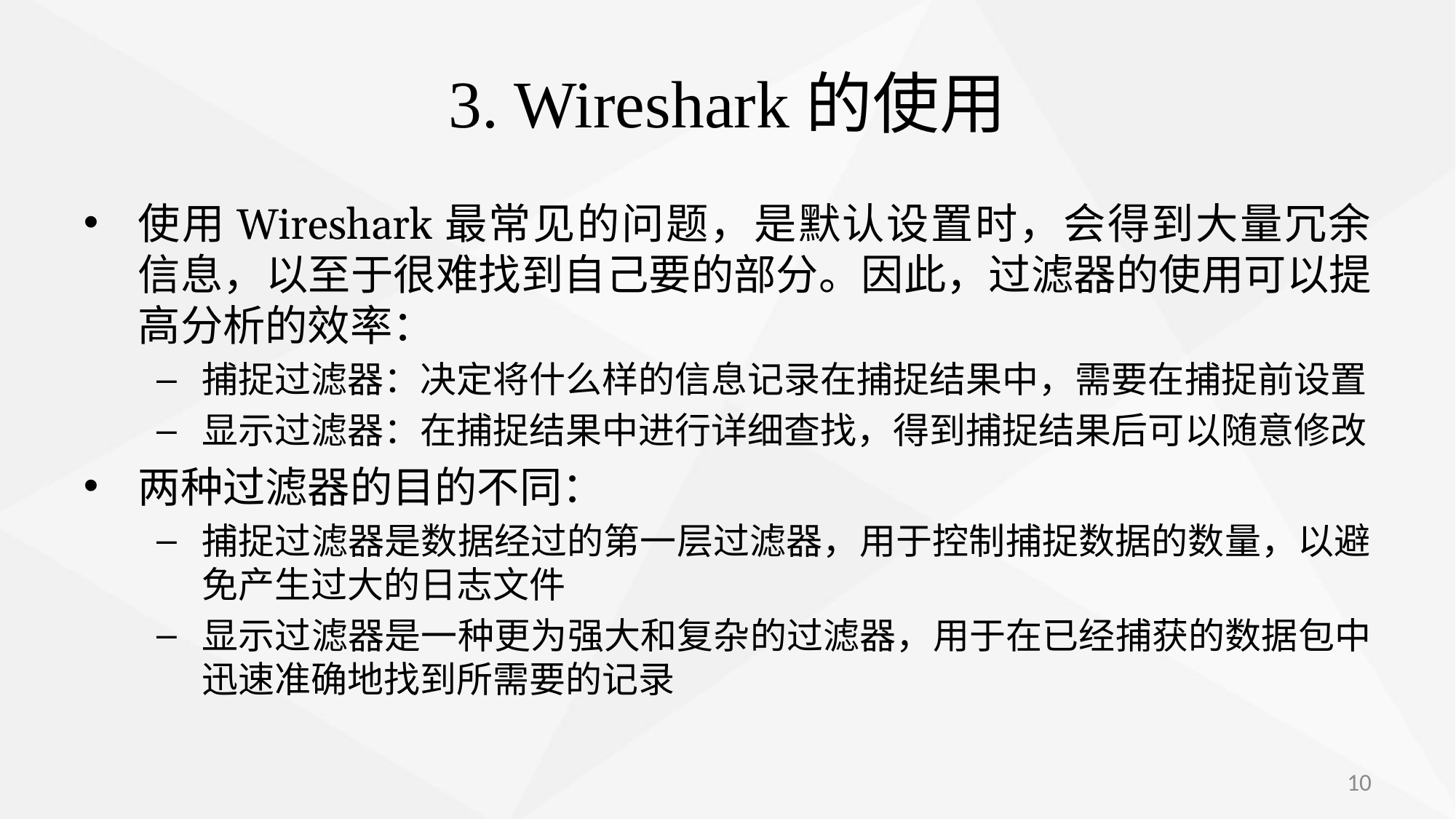

# 3. Wireshark的使用
使用Wireshark最常见的问题，是默认设置时，会得到大量冗余信息，以至于很难找到自己要的部分。因此，过滤器的使用可以提高分析的效率：
捕捉过滤器：决定将什么样的信息记录在捕捉结果中，需要在捕捉前设置
显示过滤器：在捕捉结果中进行详细查找，得到捕捉结果后可以随意修改
两种过滤器的目的不同：
捕捉过滤器是数据经过的第一层过滤器，用于控制捕捉数据的数量，以避免产生过大的日志文件
显示过滤器是一种更为强大和复杂的过滤器，用于在已经捕获的数据包中迅速准确地找到所需要的记录

10